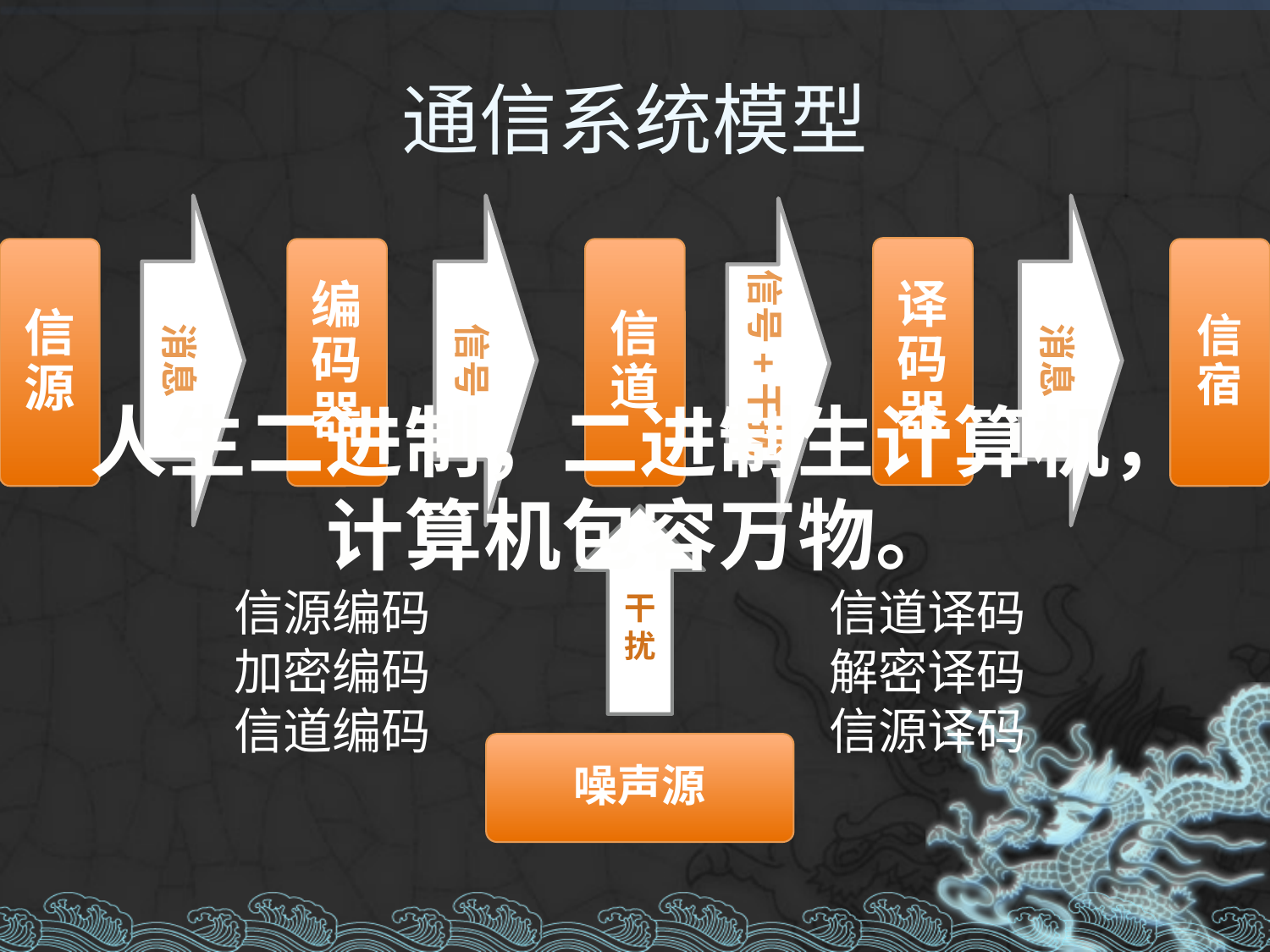

# 通信系统模型

消息

信号

消息

信号+干扰

译码器

信源

编码器

信道

信宿
人生二进制，二进制生计算机，计算机包容万物。

干扰
信源编码
加密编码
信道编码
信道译码
解密译码
信源译码

噪声源